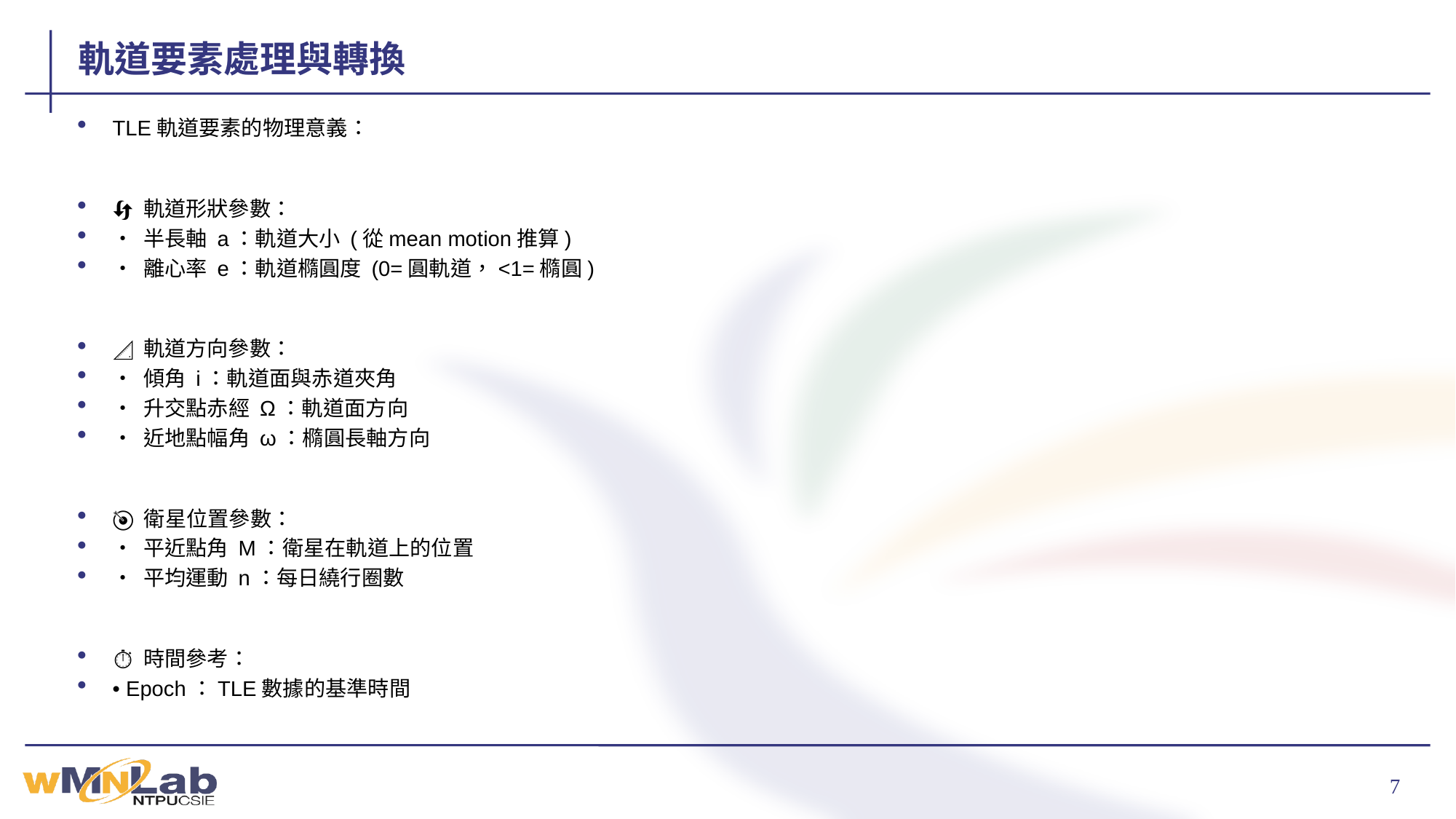

# 軌道要素處理與轉換
TLE軌道要素的物理意義：

🔄 軌道形狀參數：
• 半長軸 a：軌道大小 (從mean motion推算)
• 離心率 e：軌道橢圓度 (0=圓軌道，<1=橢圓)

📐 軌道方向參數：
• 傾角 i：軌道面與赤道夾角
• 升交點赤經 Ω：軌道面方向
• 近地點幅角 ω：橢圓長軸方向

🎯 衛星位置參數：
• 平近點角 M：衛星在軌道上的位置
• 平均運動 n：每日繞行圈數

⏱️ 時間參考：
• Epoch：TLE數據的基準時間